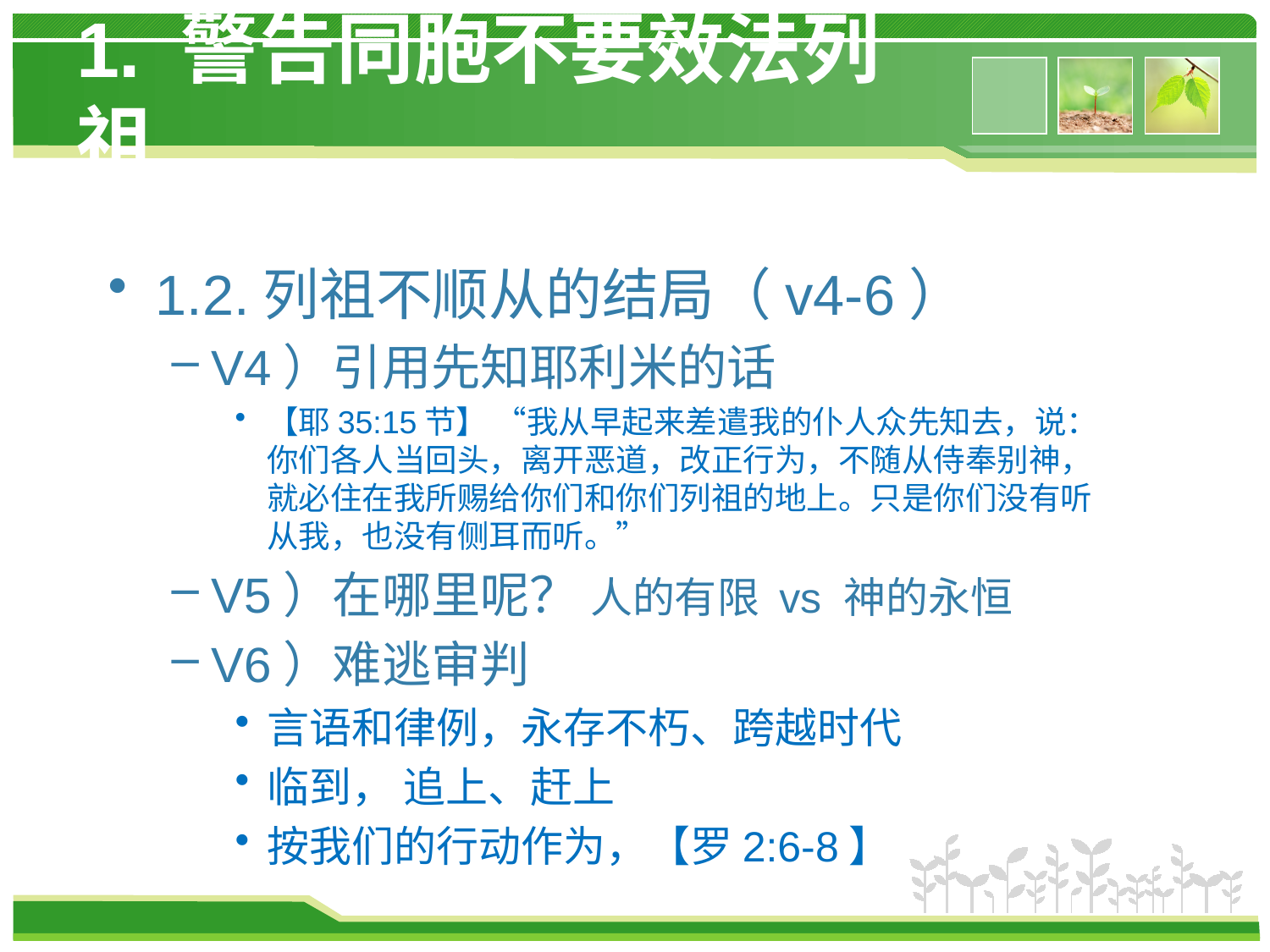

# 1. 警告同胞不要效法列祖
1.2.列祖不顺从的结局（v4-6）
V4）引用先知耶利米的话
【耶35:15节】 “我从早起来差遣我的仆人众先知去，说：你们各人当回头，离开恶道，改正行为，不随从侍奉别神，就必住在我所赐给你们和你们列祖的地上。只是你们没有听从我，也没有侧耳而听。”
V5）在哪里呢？ 人的有限 vs 神的永恒
V6）难逃审判
言语和律例，永存不朽、跨越时代
临到， 追上、赶上
按我们的行动作为，【罗2:6-8】